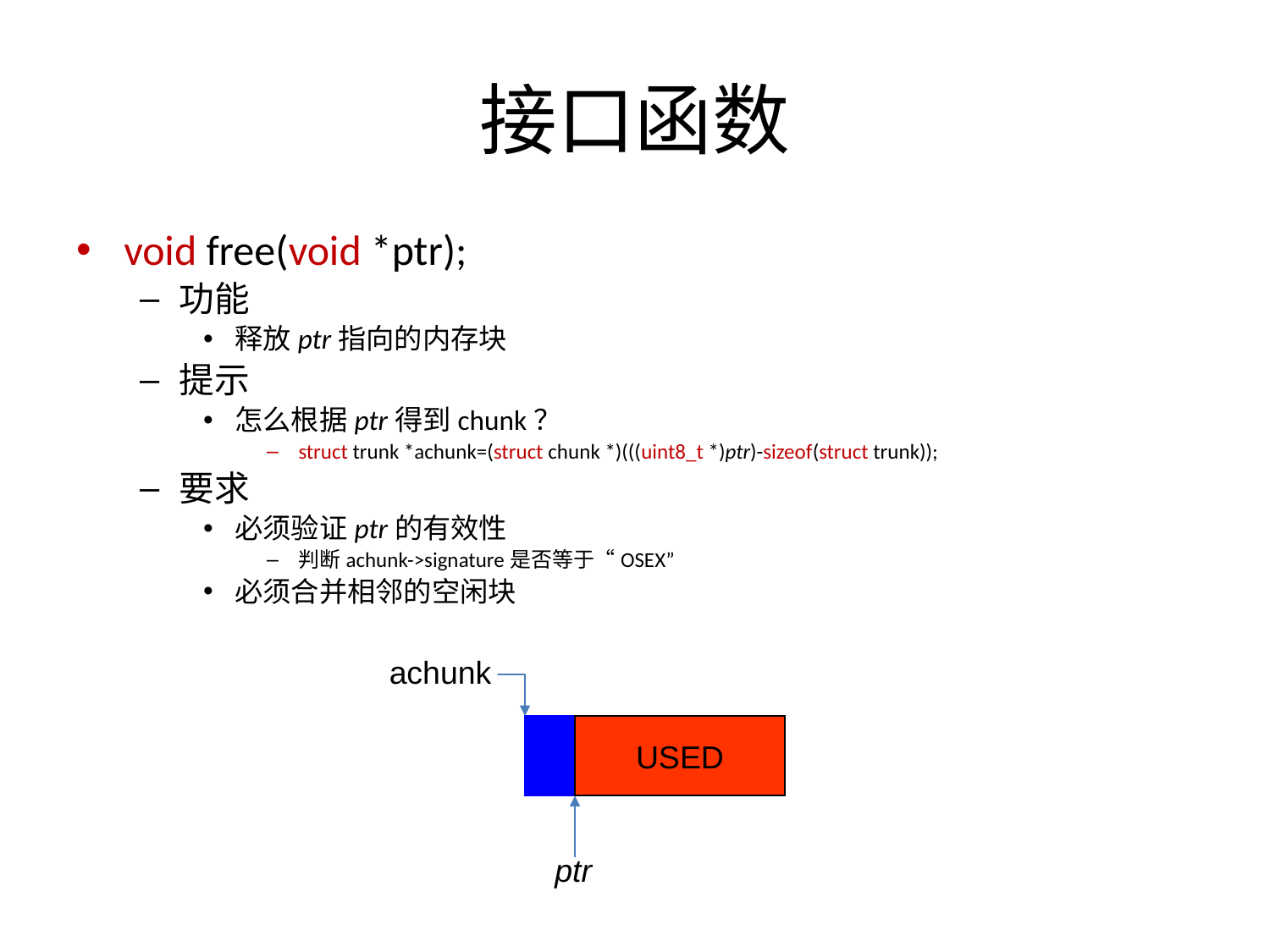

# 接口函数
void free(void *ptr);
功能
释放ptr指向的内存块
提示
怎么根据ptr得到chunk？
struct trunk *achunk=(struct chunk *)(((uint8_t *)ptr)-sizeof(struct trunk));
要求
必须验证ptr的有效性
判断achunk->signature是否等于“OSEX”
必须合并相邻的空闲块

achunk

USED
ptr